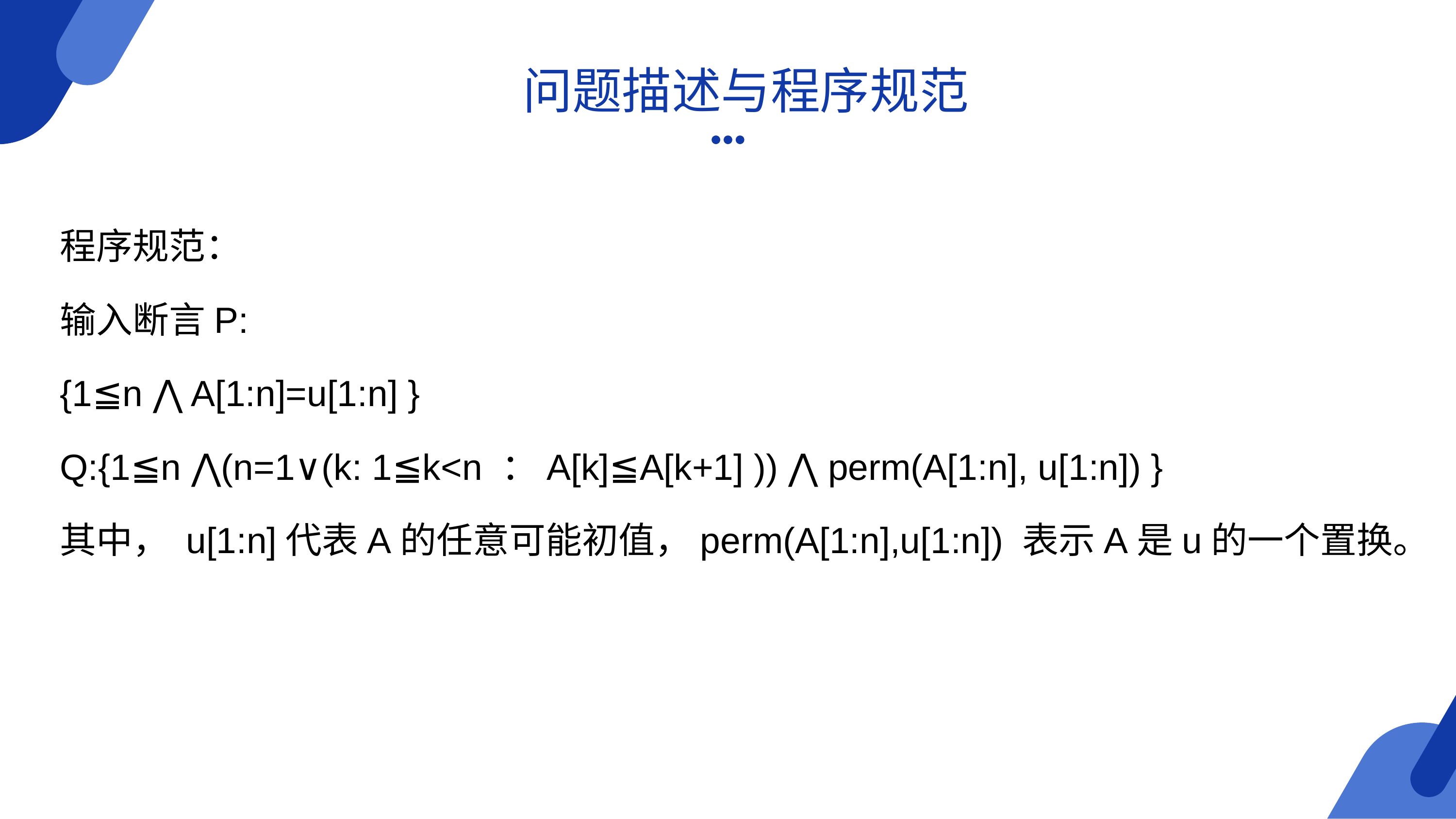

问题描述与程序规范

程序规范：
输入断言P:
{1≦n ⋀ A[1:n]=u[1:n] }
Q:{1≦n ⋀(n=1∨(k: 1≦k<n ：A[k]≦A[k+1] )) ⋀ perm(A[1:n], u[1:n]) }
其中， u[1:n]代表A的任意可能初值，perm(A[1:n],u[1:n]) 表示A是u的一个置换。